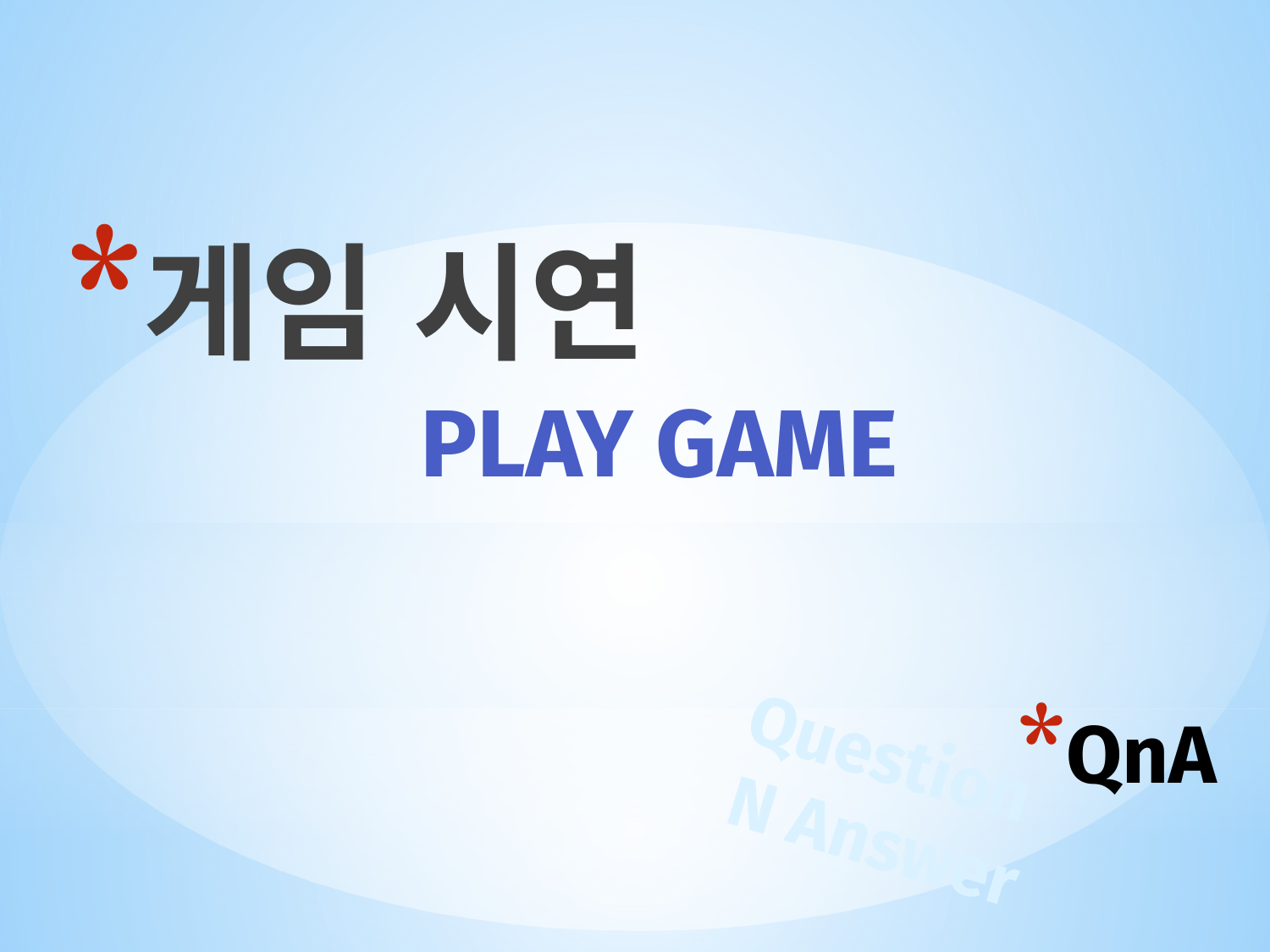

게임 시연
Play Game
# QnA
Question
N Answer